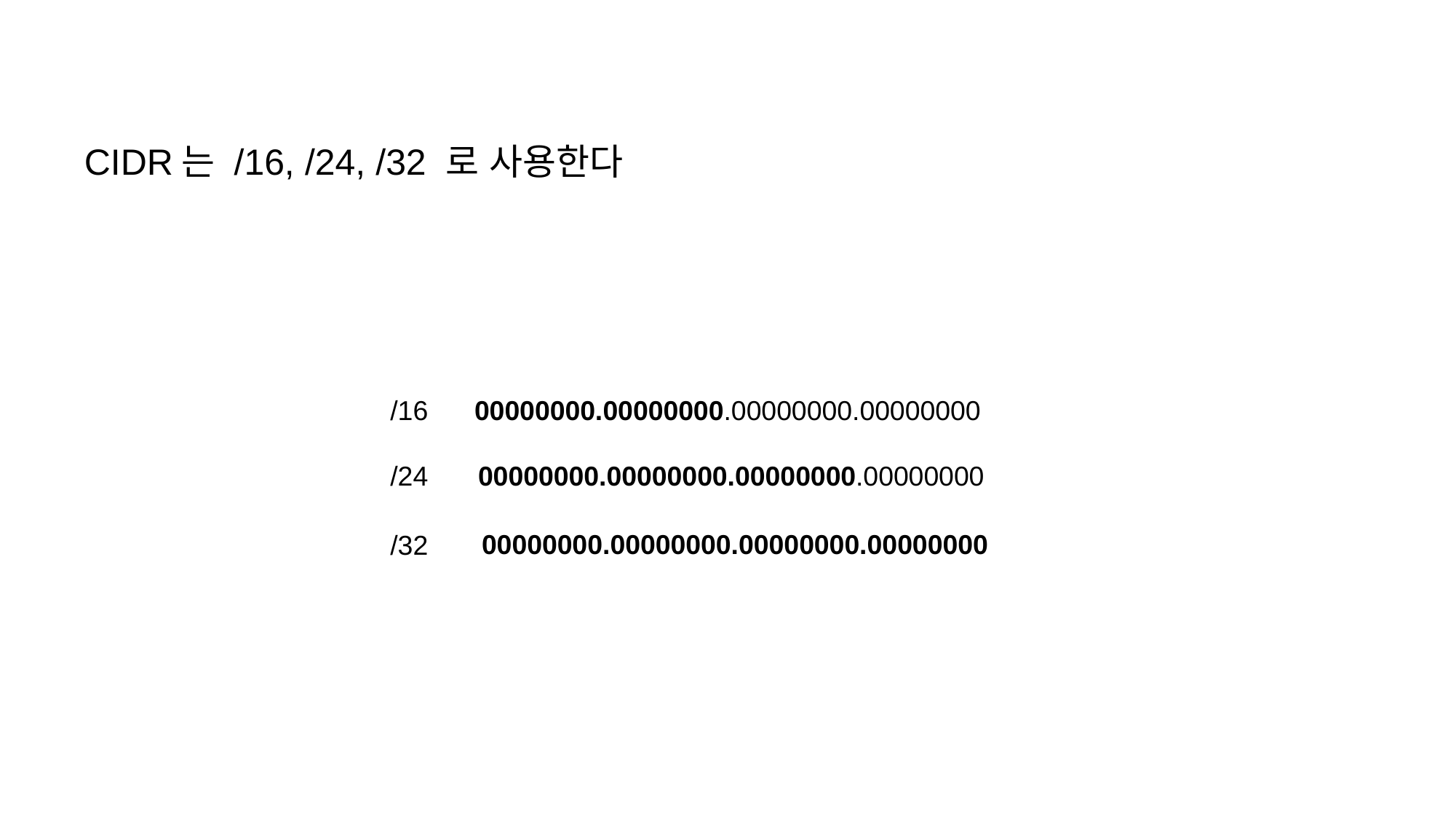

CIDR는 /16, /24, /32 로 사용한다
/16
00000000.00000000.00000000.00000000
/24
00000000.00000000.00000000.00000000
00000000.00000000.00000000.00000000
/32